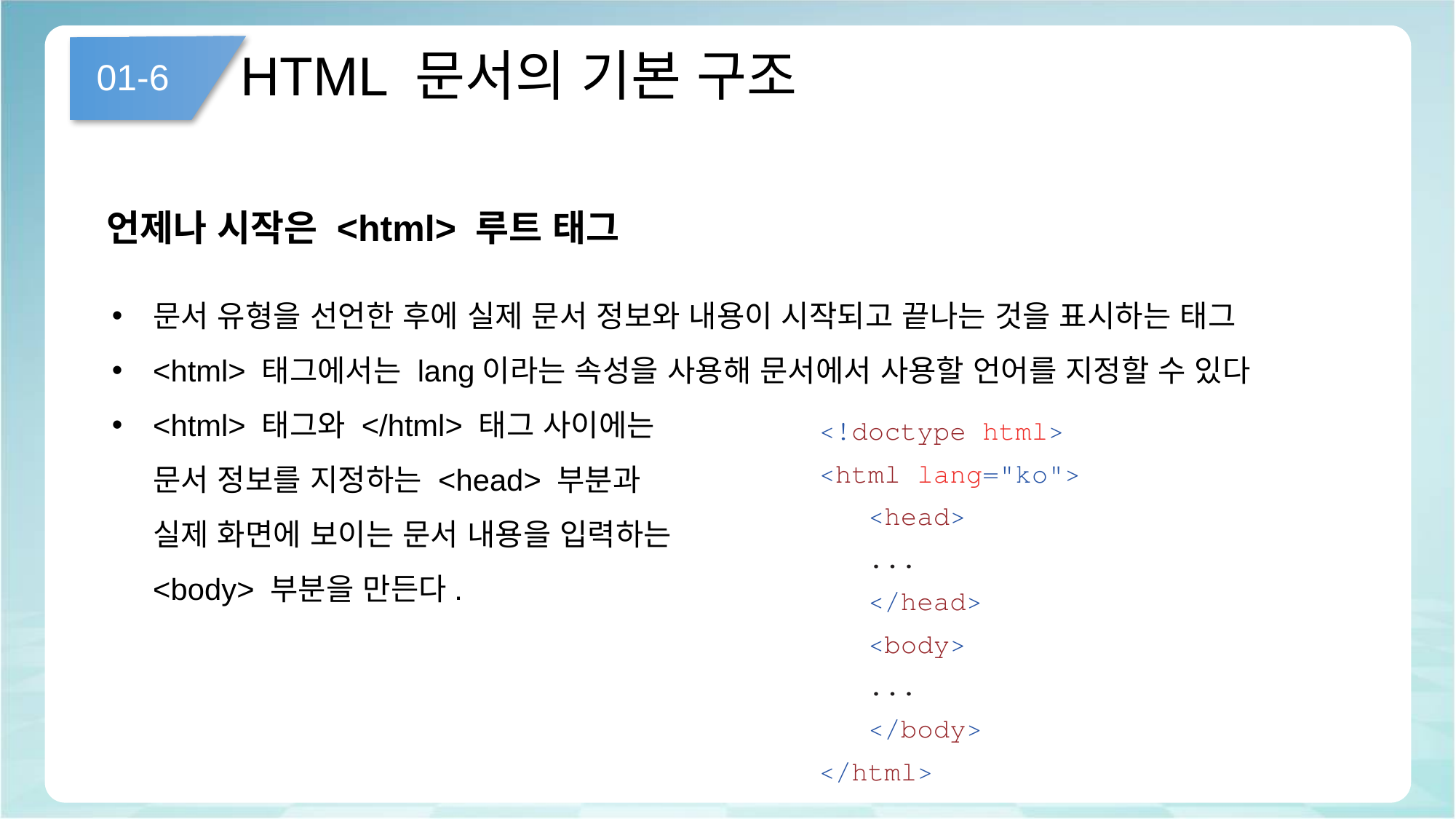

# HTML 문서의 기본 구조
01-6
언제나 시작은 <html> 루트 태그
문서 유형을 선언한 후에 실제 문서 정보와 내용이 시작되고 끝나는 것을 표시하는 태그
<html> 태그에서는 lang이라는 속성을 사용해 문서에서 사용할 언어를 지정할 수 있다
<html> 태그와 </html> 태그 사이에는
문서 정보를 지정하는 <head> 부분과
실제 화면에 보이는 문서 내용을 입력하는
<body> 부분을 만든다.
<!doctype html>
<html lang="ko">
   <head>
   ...
   </head>
   <body>
   ...
   </body>
</html>